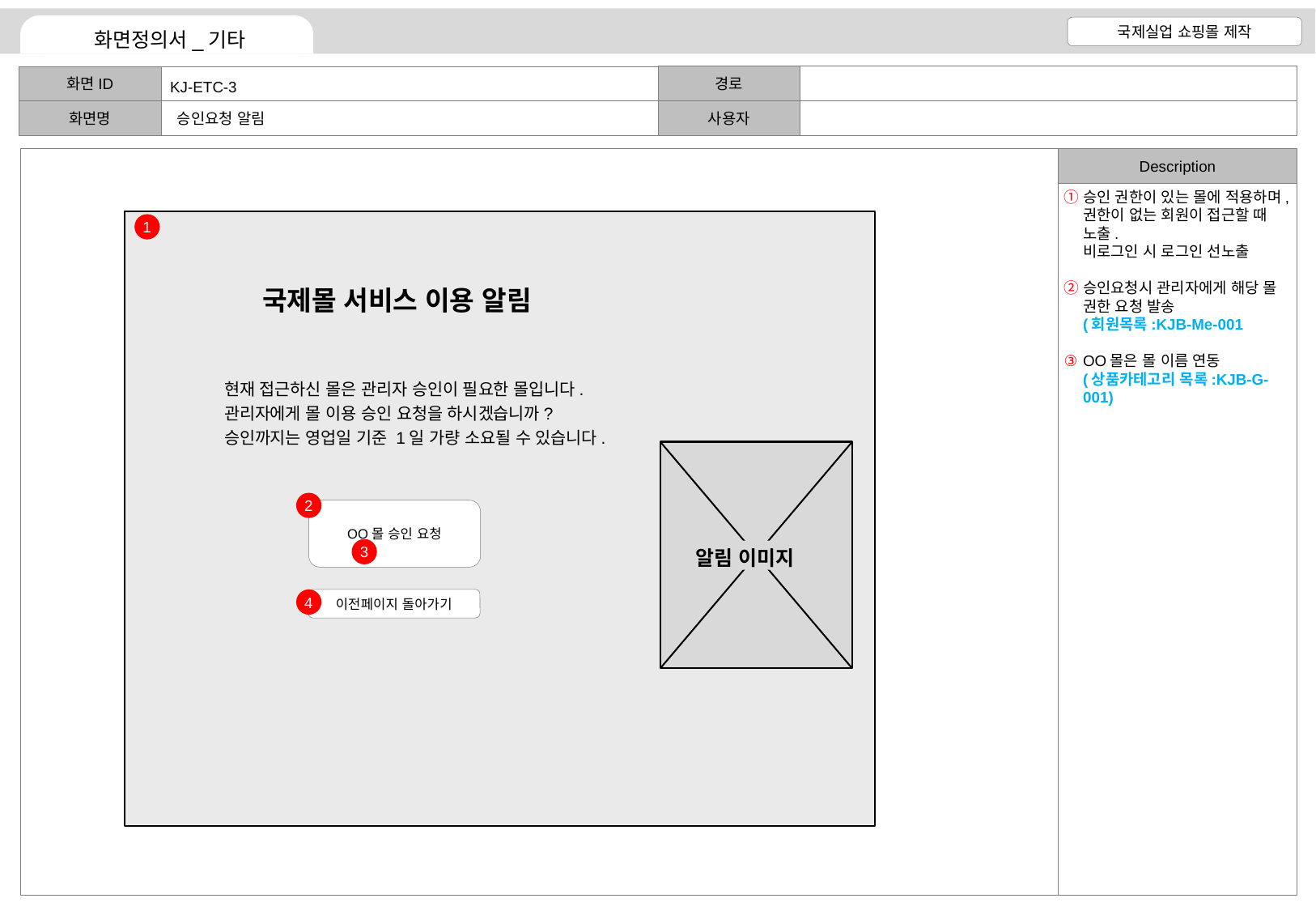

KJ-ETC-3
승인요청 알림
승인 권한이 있는 몰에 적용하며, 권한이 없는 회원이 접근할 때 노출.
비로그인 시 로그인 선노출
승인요청시 관리자에게 해당 몰 권한 요청 발송
(회원목록:KJB-Me-001

OO몰은 몰 이름 연동
(상품카테고리 목록:KJB-G-001)

1
국제몰 서비스 이용 알림
현재 접근하신 몰은 관리자 승인이 필요한 몰입니다.
관리자에게 몰 이용 승인 요청을 하시겠습니까?
승인까지는 영업일 기준 1일 가량 소요될 수 있습니다.

알림 이미지
2
OO몰 승인 요청
3
4
이전페이지 돌아가기